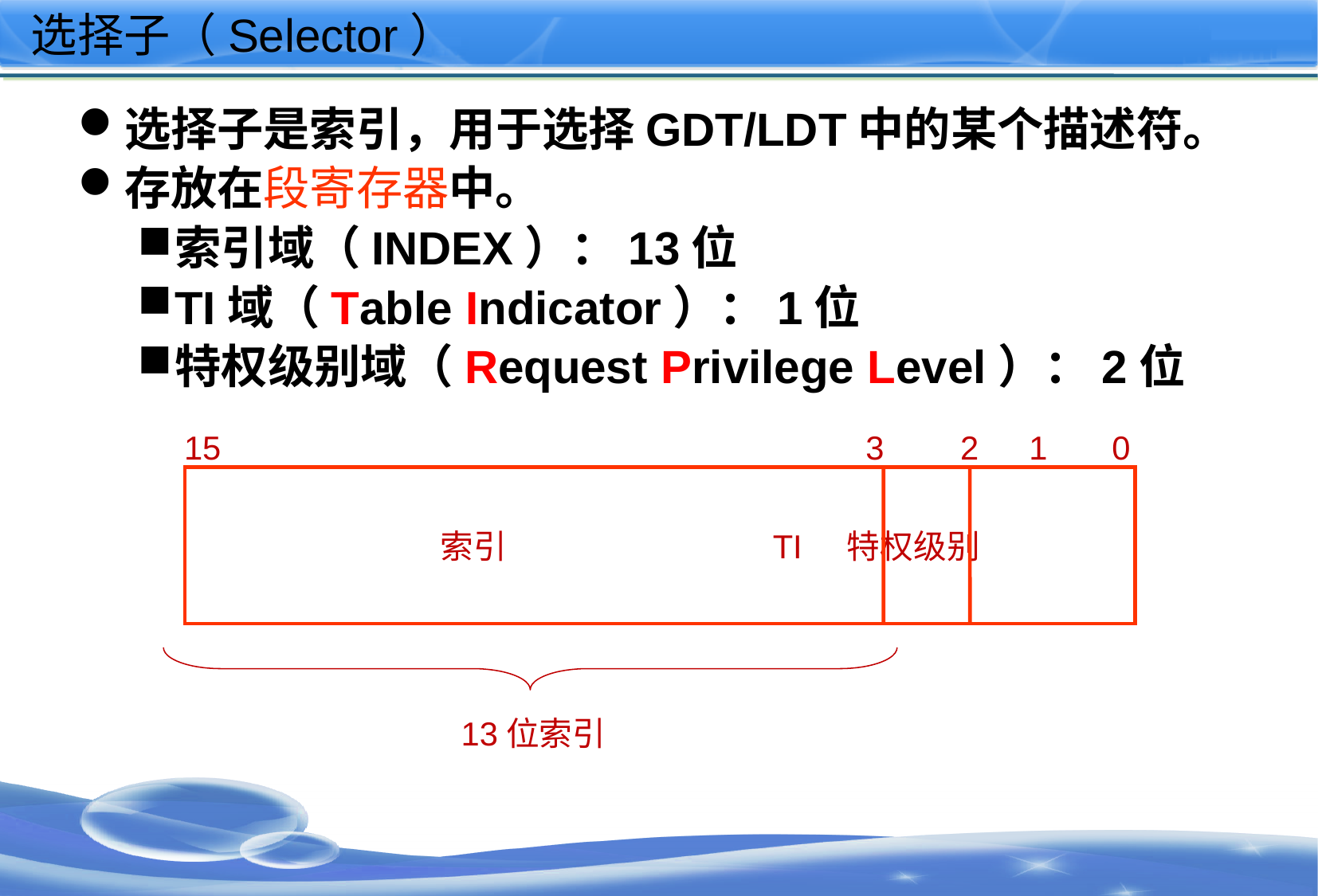

# 选择子（Selector）
选择子是索引，用于选择GDT/LDT中的某个描述符。
存放在段寄存器中。
索引域（INDEX）：13位
TI域（Table Indicator）：1位
特权级别域（Request Privilege Level）：2位

15
3
2
1
0
                                索引                                   TI    特权级别

13位索引